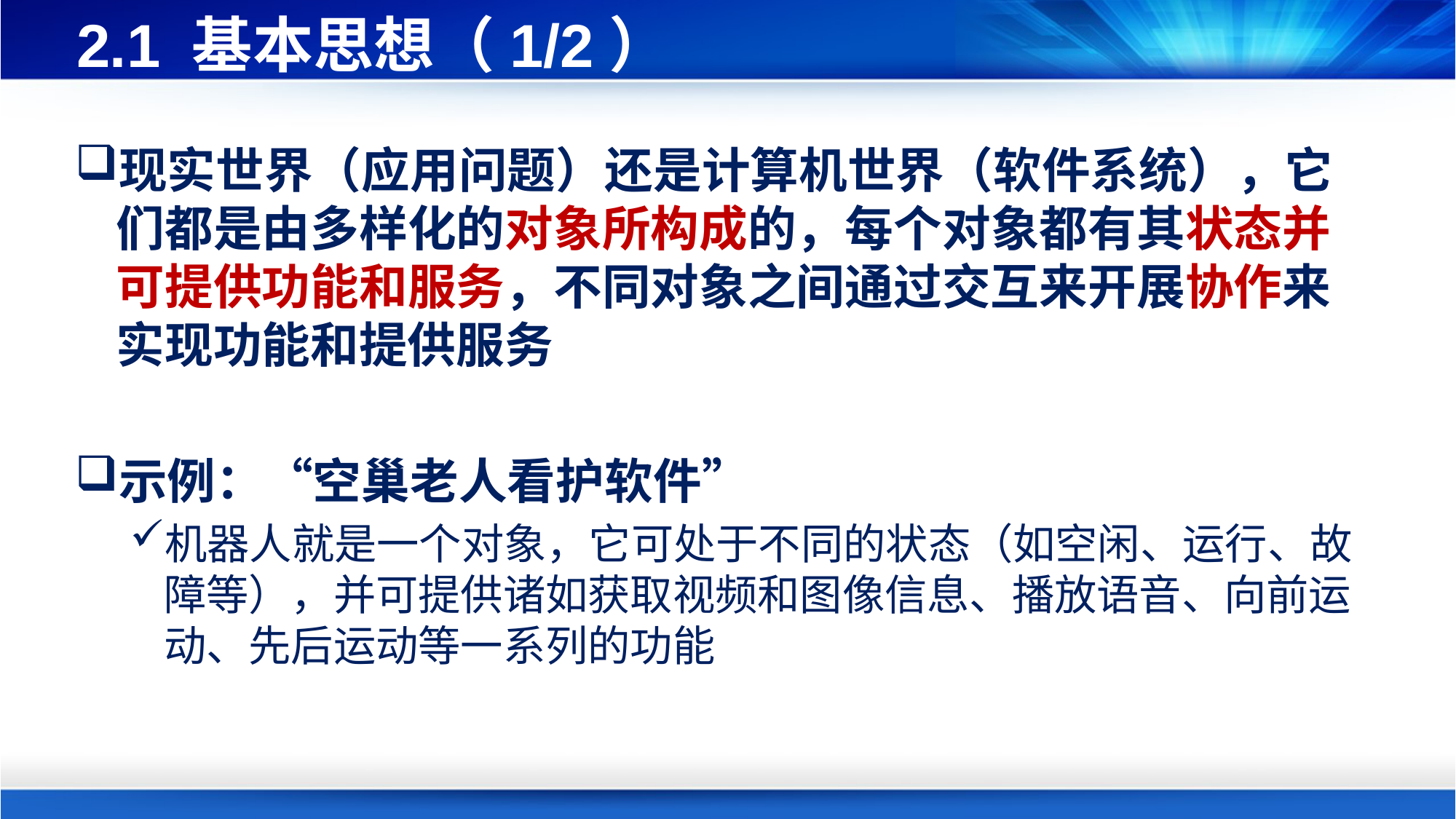

# 2.1 基本思想（1/2）
现实世界（应用问题）还是计算机世界（软件系统），它们都是由多样化的对象所构成的，每个对象都有其状态并可提供功能和服务，不同对象之间通过交互来开展协作来实现功能和提供服务

示例：“空巢老人看护软件”
机器人就是一个对象，它可处于不同的状态（如空闲、运行、故障等），并可提供诸如获取视频和图像信息、播放语音、向前运动、先后运动等一系列的功能